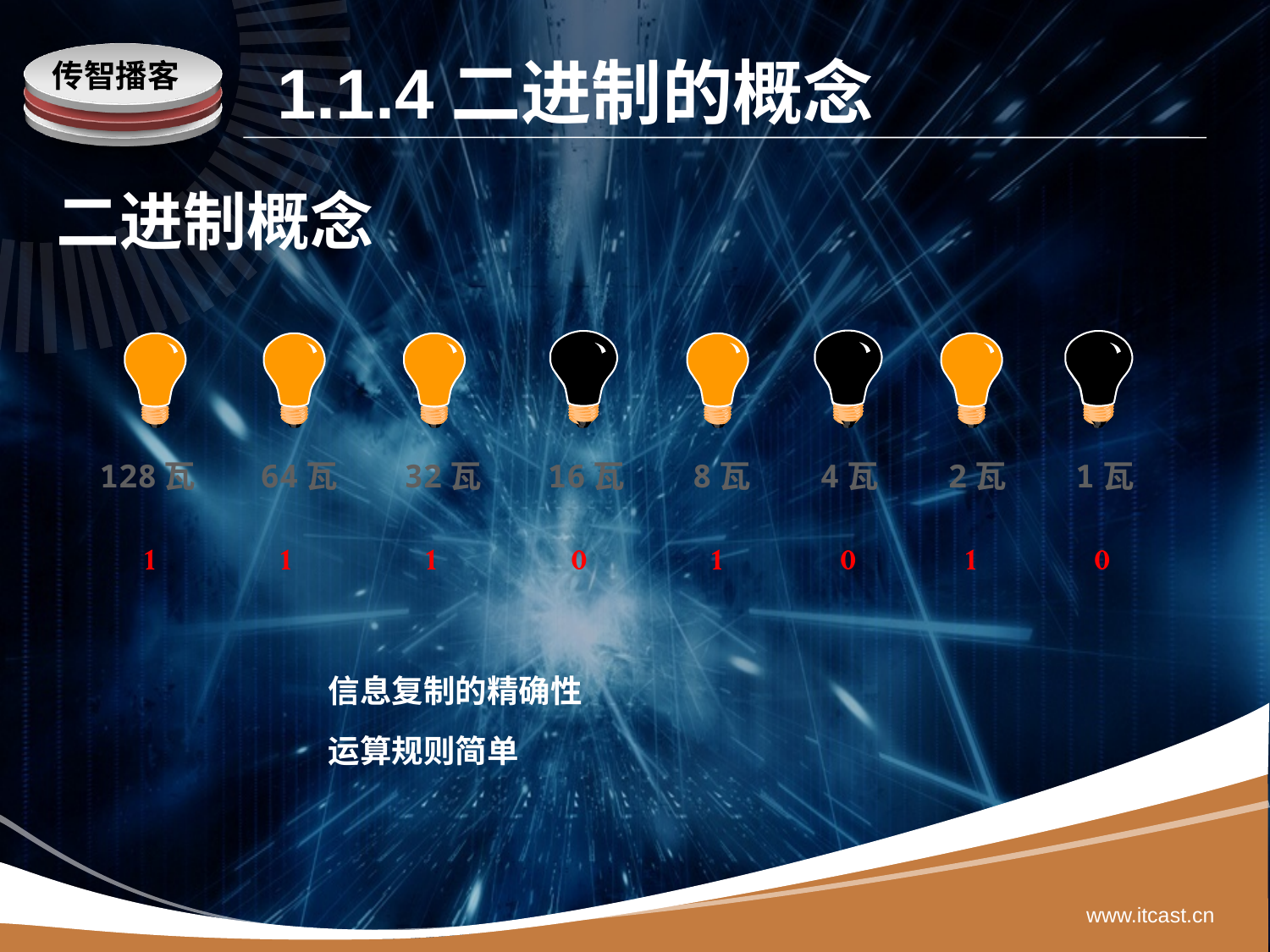

1.1.4二进制的概念
传智播客
# 二进制概念

128瓦
64瓦
32瓦
16瓦
8瓦
4瓦
2瓦
1瓦
1
1
1
0
1
0
1
0
信息复制的精确性
运算规则简单
www.itcast.cn